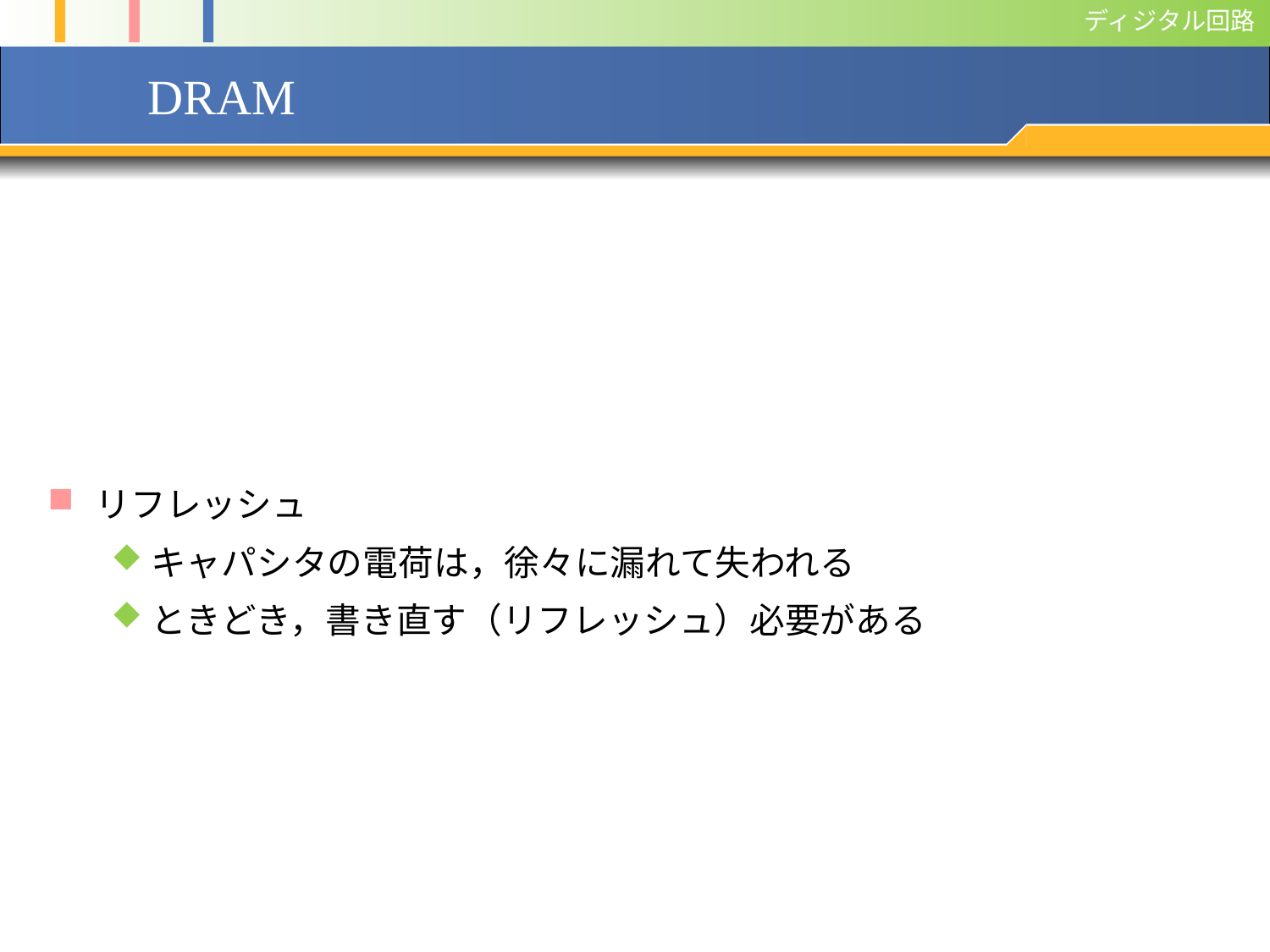

# DRAM
リフレッシュ
キャパシタの電荷は，徐々に漏れて失われる
ときどき，書き直す（リフレッシュ）必要がある